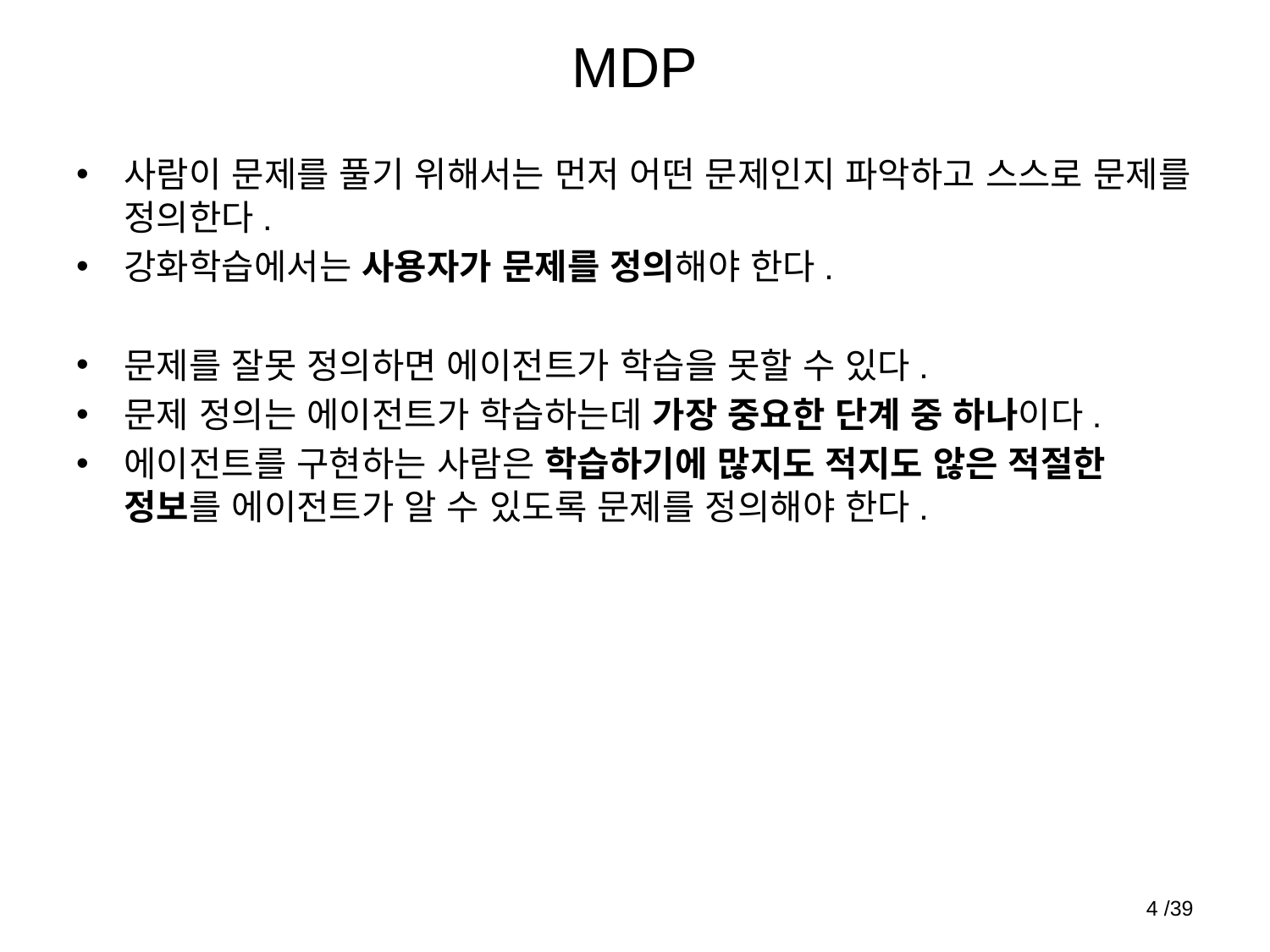

# MDP
사람이 문제를 풀기 위해서는 먼저 어떤 문제인지 파악하고 스스로 문제를 정의한다.
강화학습에서는 사용자가 문제를 정의해야 한다.

문제를 잘못 정의하면 에이전트가 학습을 못할 수 있다.
문제 정의는 에이전트가 학습하는데 가장 중요한 단계 중 하나이다.
에이전트를 구현하는 사람은 학습하기에 많지도 적지도 않은 적절한 정보를 에이전트가 알 수 있도록 문제를 정의해야 한다.
4 /39